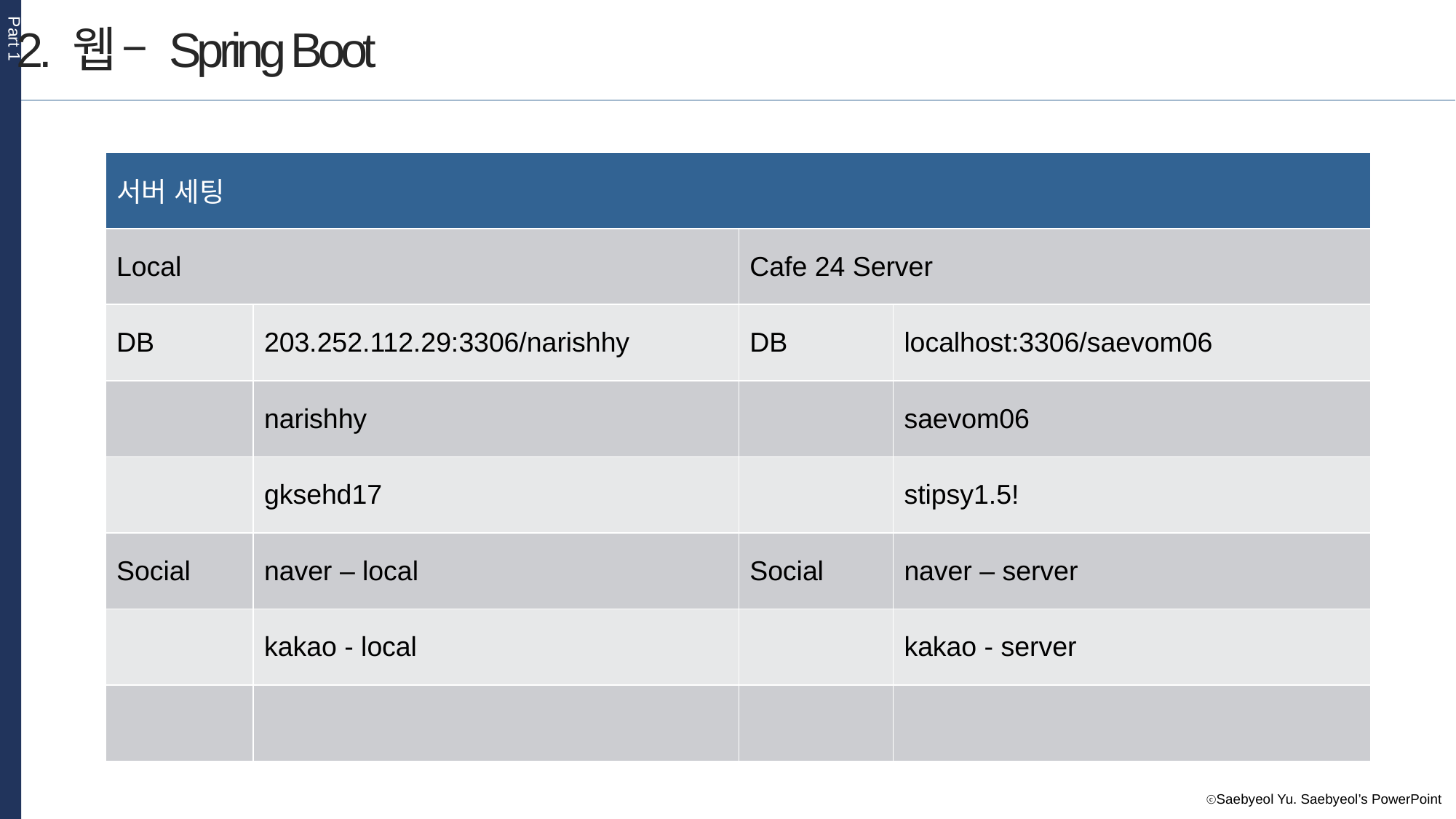

Part 1
2. 웹 – Spring Boot
| 서버 세팅 |  |  |  |
| --- | --- | --- | --- |
| Local |  | Cafe 24 Server |  |
| DB | 203.252.112.29:3306/narishhy | DB | localhost:3306/saevom06 |
|  | narishhy |  | saevom06 |
|  | gksehd17 |  | stipsy1.5! |
| Social | naver – local | Social | naver – server |
|  | kakao - local |  | kakao - server |
|  |  |  |  |